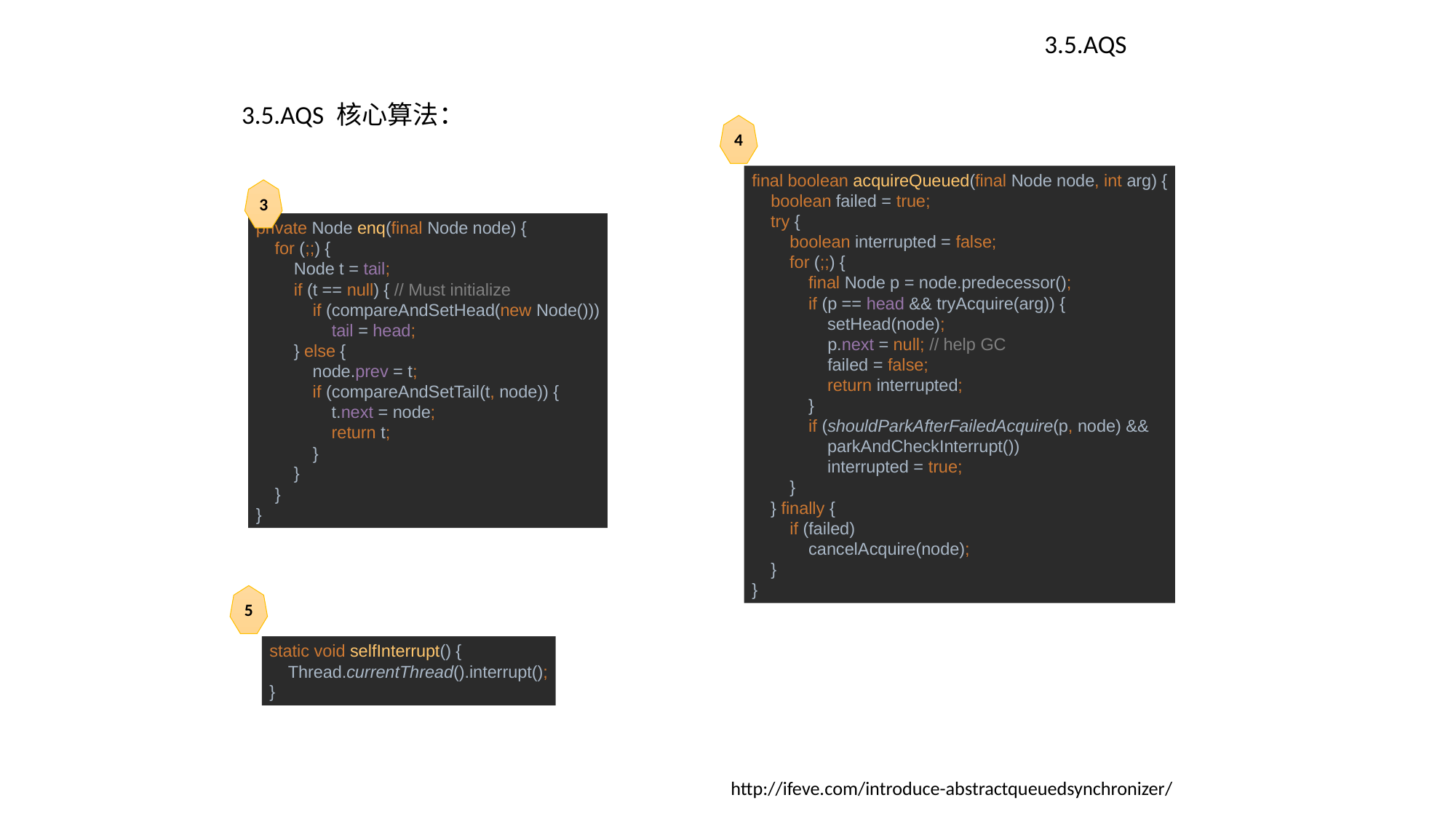

3.5.AQS
3.5.AQS 核心算法：
4
final boolean acquireQueued(final Node node, int arg) {
    boolean failed = true;
    try {
        boolean interrupted = false;
        for (;;) {
            final Node p = node.predecessor();
            if (p == head && tryAcquire(arg)) {
                setHead(node);
                p.next = null; // help GC
                failed = false;
                return interrupted;
            }
            if (shouldParkAfterFailedAcquire(p, node) &&
                parkAndCheckInterrupt())
                interrupted = true;
        }
    } finally {
        if (failed)
            cancelAcquire(node);
    }
}
3
private Node enq(final Node node) {
    for (;;) {
        Node t = tail;
        if (t == null) { // Must initialize
            if (compareAndSetHead(new Node()))
                tail = head;
        } else {
            node.prev = t;
            if (compareAndSetTail(t, node)) {
                t.next = node;
                return t;
            }
        }
    }
}
5
static void selfInterrupt() {
    Thread.currentThread().interrupt();
}
http://ifeve.com/introduce-abstractqueuedsynchronizer/